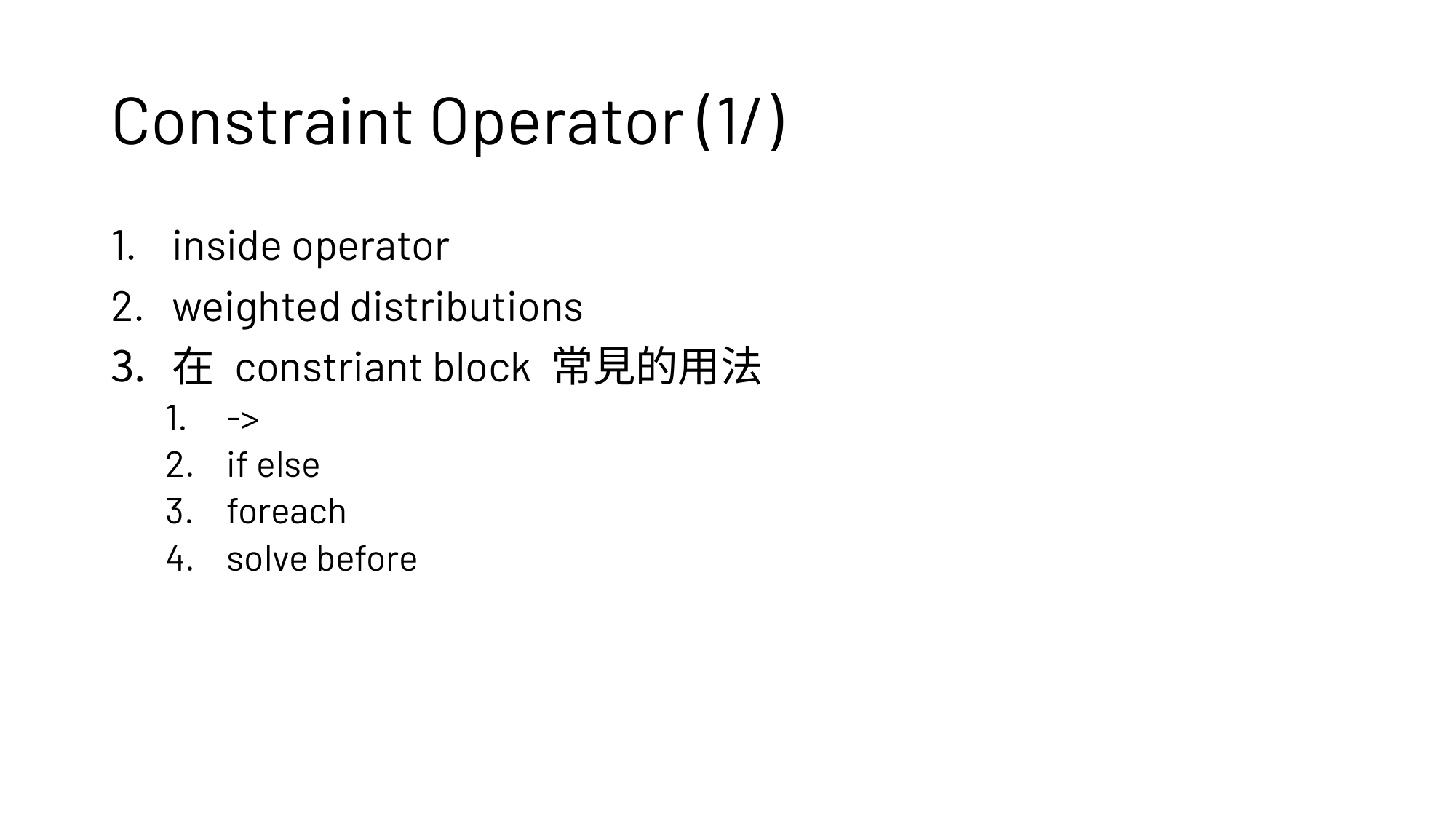

# Constraint Operator (1/)
inside operator
weighted distributions
在 constriant block 常見的用法
->
if else
foreach
solve before